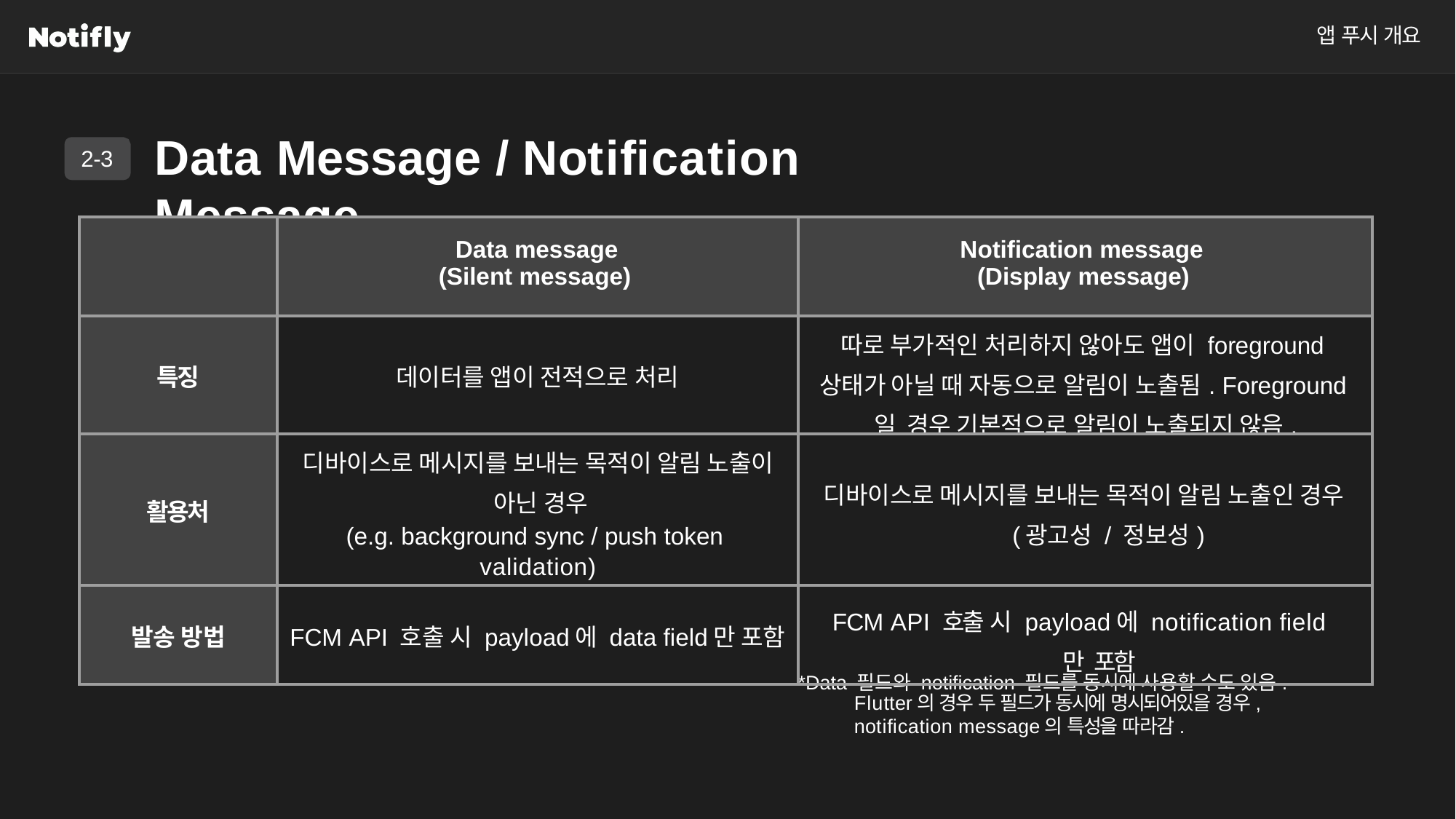

앱 푸시 개요
# Data Message / Notiﬁcation Message

2-3
|  | Data message (Silent message) | Notiﬁcation message (Display message) |
| --- | --- | --- |
| 특징 | 데이터를 앱이 전적으로 처리 | 따로 부가적인 처리하지 않아도 앱이 foreground 상태가 아닐 때 자동으로 알림이 노출됨. Foreground일 경우 기본적으로 알림이 노출되지 않음. |
| 활용처 | 디바이스로 메시지를 보내는 목적이 알림 노출이 아닌 경우 (e.g. background sync / push token validation) | 디바이스로 메시지를 보내는 목적이 알림 노출인 경우 (광고성 / 정보성) |
| 발송 방법 | FCM API 호출 시 payload에 data ﬁeld만 포함 | FCM API 호출 시 payload에 notiﬁcation ﬁeld 만 포함 \*Data 필드와 notiﬁcation 필드를 동시에 사용할 수도 있음. |
Flutter의 경우 두 필드가 동시에 명시되어있을 경우,  notiﬁcation message의 특성을 따라감.